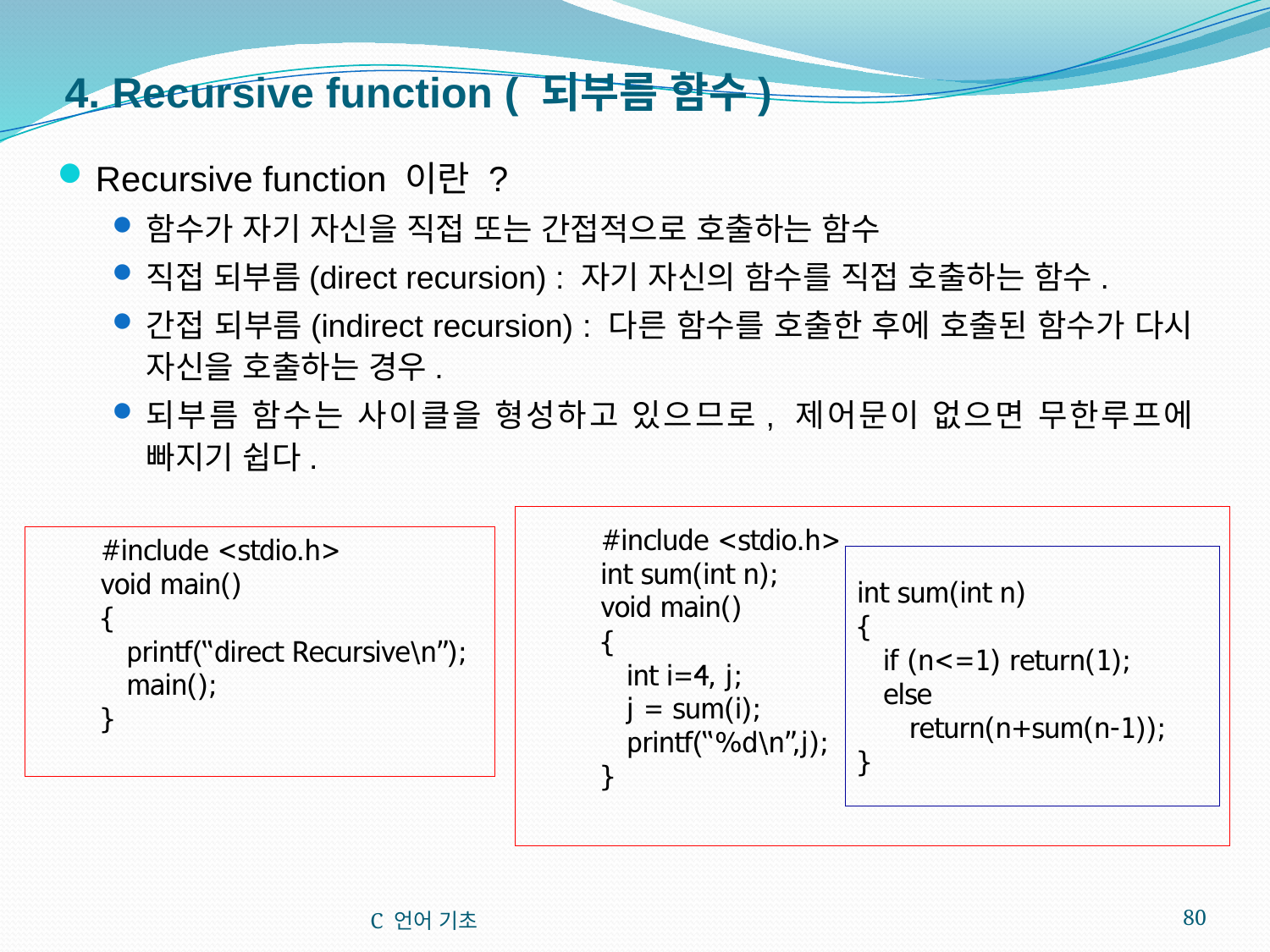

# 4. Recursive function ( 되부름 함수)
Recursive function 이란 ?
함수가 자기 자신을 직접 또는 간접적으로 호출하는 함수
직접 되부름(direct recursion) : 자기 자신의 함수를 직접 호출하는 함수.
간접 되부름(indirect recursion) : 다른 함수를 호출한 후에 호출된 함수가 다시 자신을 호출하는 경우.
되부름 함수는 사이클을 형성하고 있으므로, 제어문이 없으면 무한루프에 빠지기 쉽다.

#include <stdio.h>
int sum(int n);
void main()
{
   int i=4, j;
   j = sum(i);
   printf(“%d\n”,j);
}
#include <stdio.h>
void main()
{
   printf(“direct Recursive\n”);
   main();
}

int sum(int n)
{
   if (n<=1) return(1);
   else
      return(n+sum(n-1));
}
C 언어 기초
80